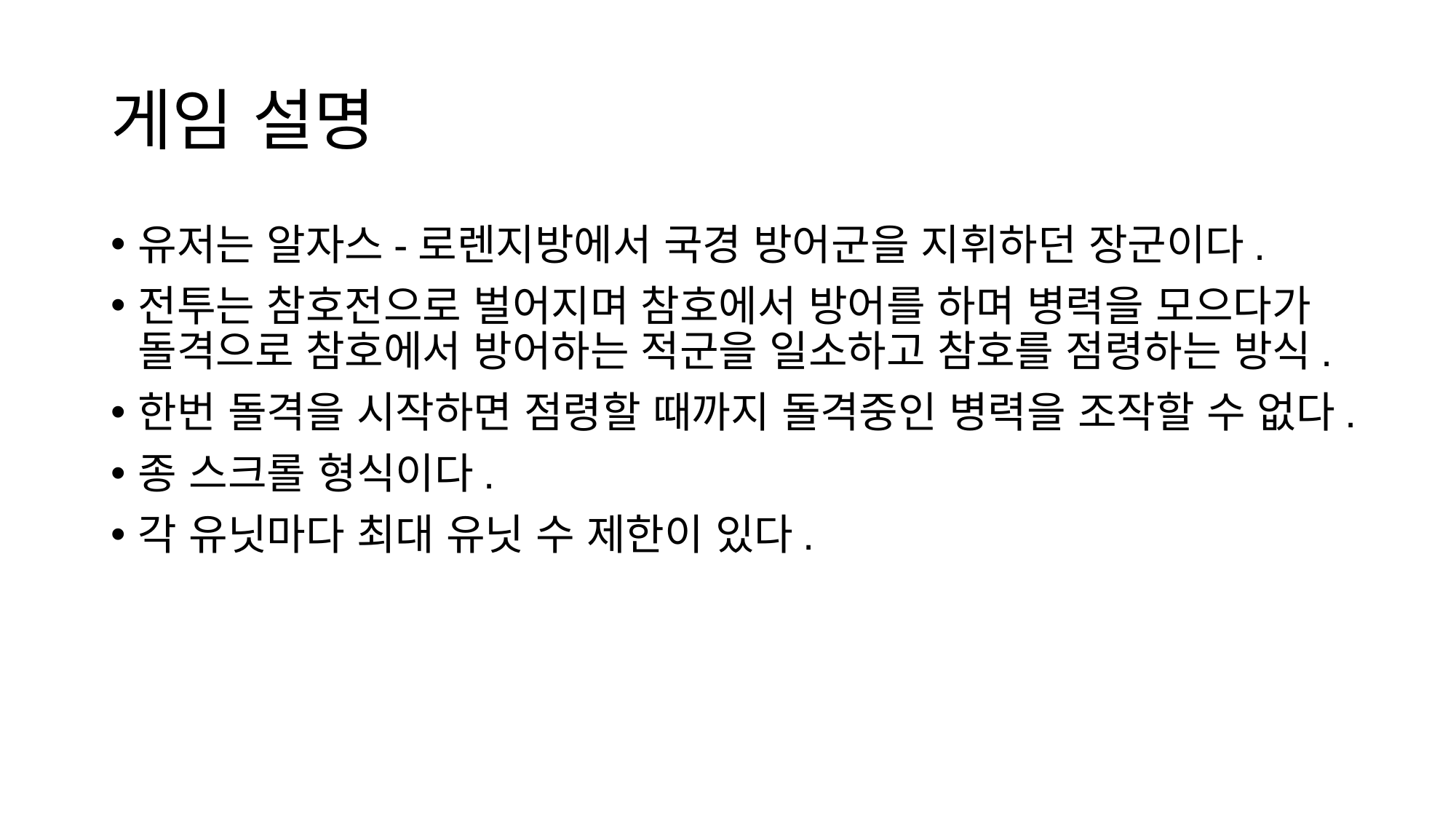

# 게임 설명
유저는 알자스-로렌지방에서 국경 방어군을 지휘하던 장군이다.
전투는 참호전으로 벌어지며 참호에서 방어를 하며 병력을 모으다가 돌격으로 참호에서 방어하는 적군을 일소하고 참호를 점령하는 방식.
한번 돌격을 시작하면 점령할 때까지 돌격중인 병력을 조작할 수 없다.
종 스크롤 형식이다.
각 유닛마다 최대 유닛 수 제한이 있다.